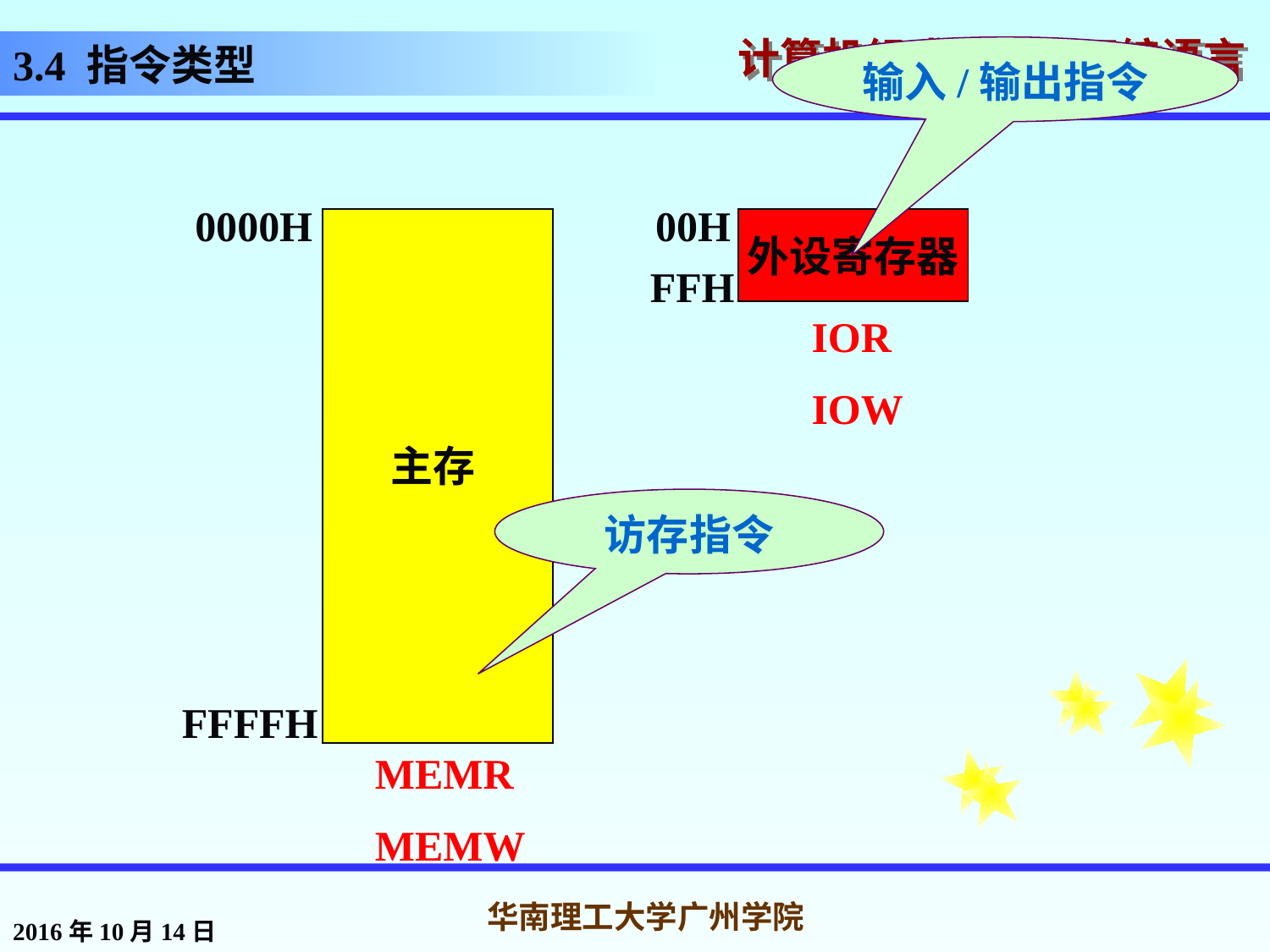

# 3.4 指令类型
输入/输出指令
0000H
00H

外设寄存器
FFH
IOR
IOW
主存
访存指令
FFFFH
MEMR
MEMW
2016年10月14日
华南理工大学广州学院